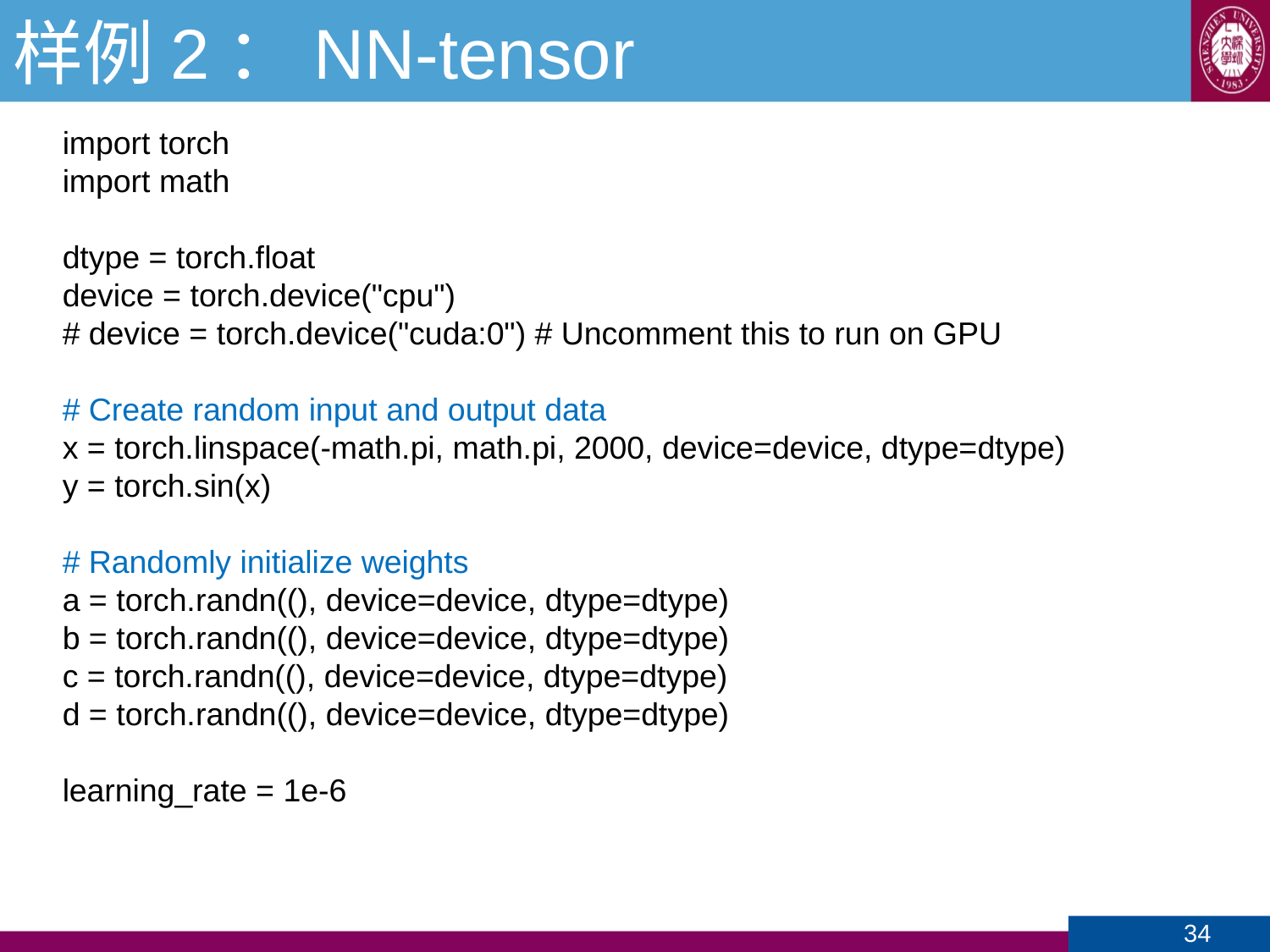

# 样例2：NN-tensor
import torch
import math

dtype = torch.float
device = torch.device("cpu")
# device = torch.device("cuda:0") # Uncomment this to run on GPU

# Create random input and output data
x = torch.linspace(-math.pi, math.pi, 2000, device=device, dtype=dtype)
y = torch.sin(x)

# Randomly initialize weights
a = torch.randn((), device=device, dtype=dtype)
b = torch.randn((), device=device, dtype=dtype)
c = torch.randn((), device=device, dtype=dtype)
d = torch.randn((), device=device, dtype=dtype)

learning_rate = 1e-6

34